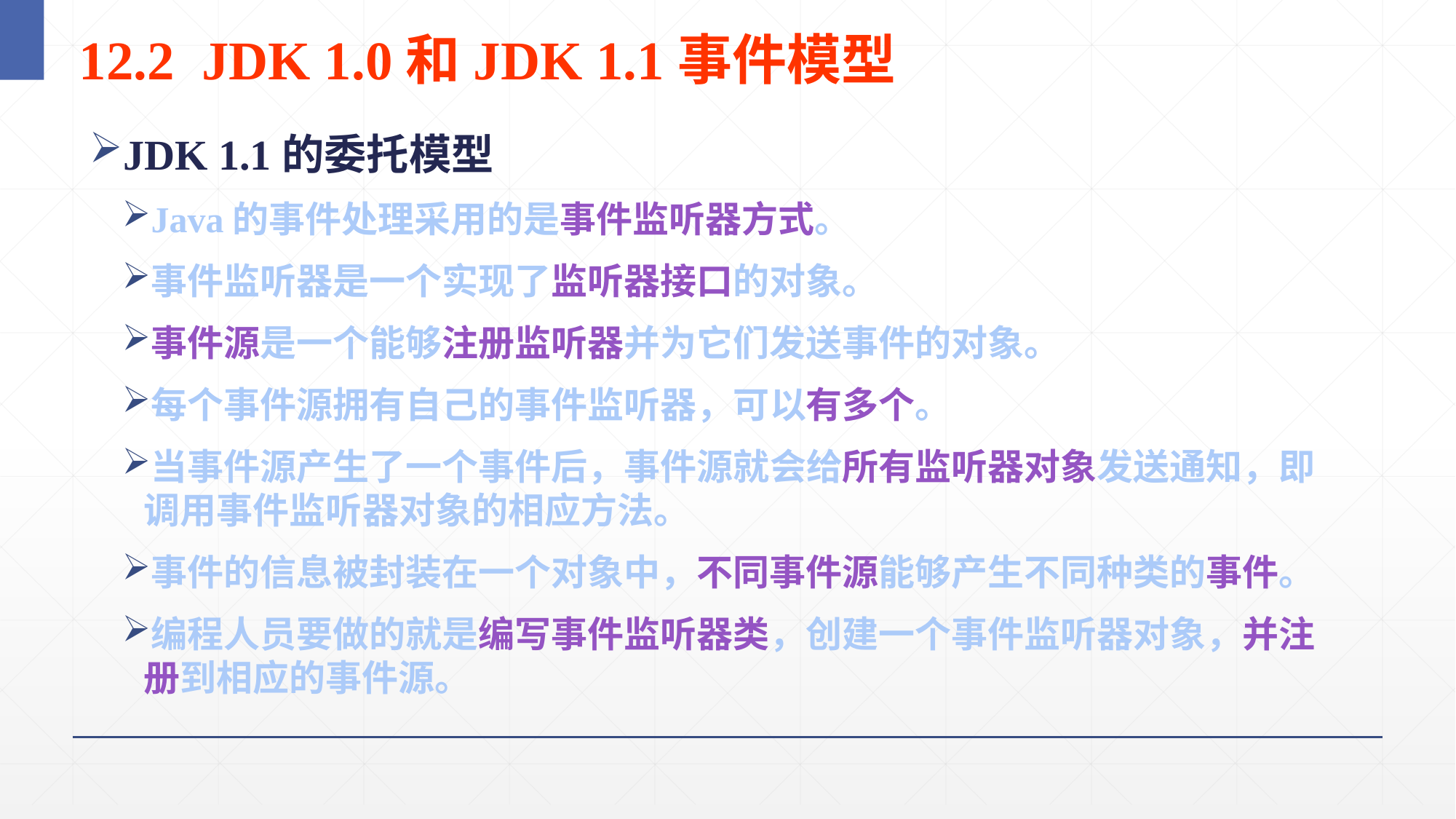

8
# 12.2  JDK 1.0和JDK 1.1事件模型
JDK 1.1的委托模型
Java的事件处理采用的是事件监听器方式。
事件监听器是一个实现了监听器接口的对象。
事件源是一个能够注册监听器并为它们发送事件的对象。
每个事件源拥有自己的事件监听器，可以有多个。
当事件源产生了一个事件后，事件源就会给所有监听器对象发送通知，即调用事件监听器对象的相应方法。
事件的信息被封装在一个对象中，不同事件源能够产生不同种类的事件。
编程人员要做的就是编写事件监听器类，创建一个事件监听器对象，并注册到相应的事件源。